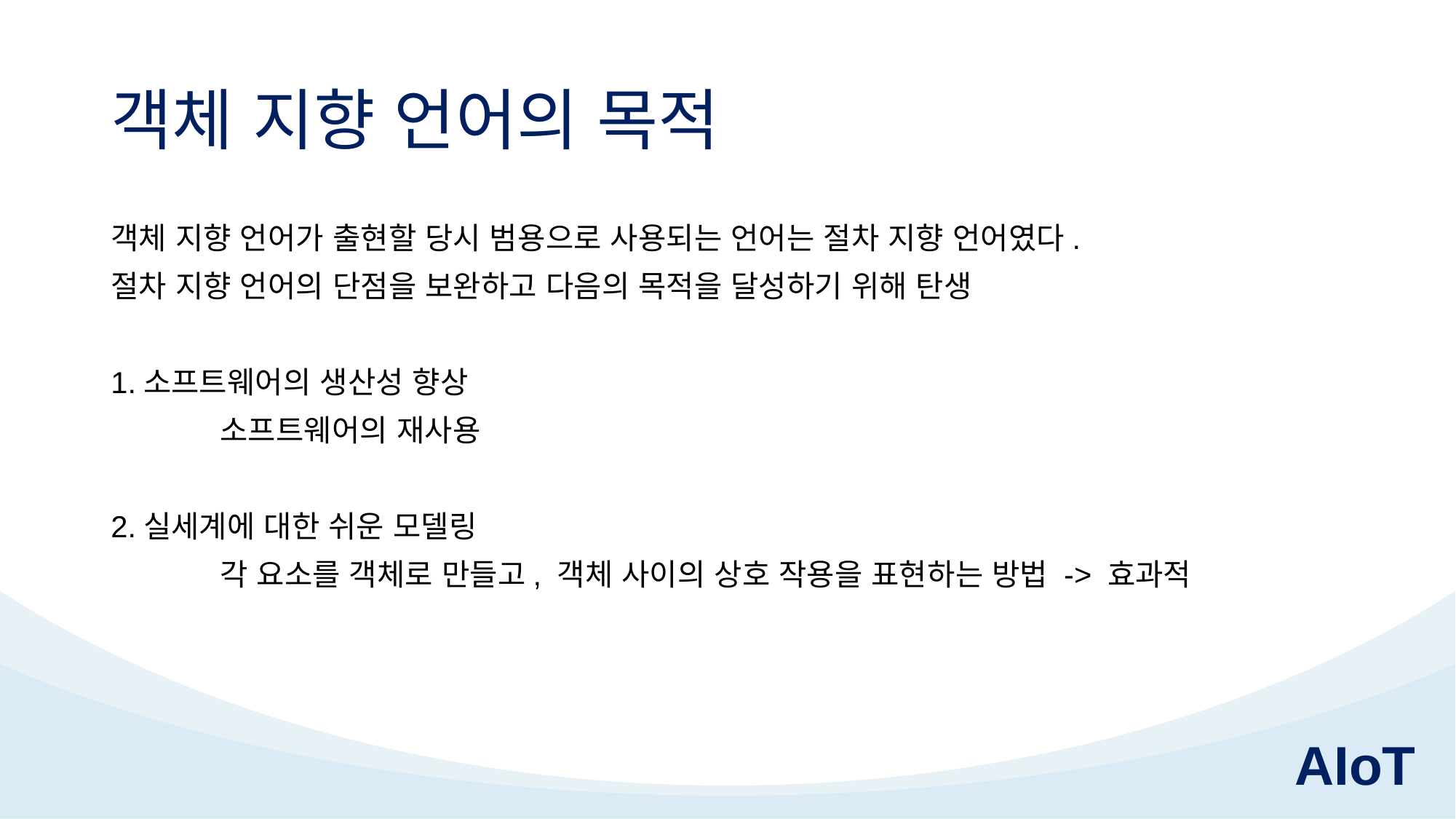

# 객체 지향 언어의 목적
객체 지향 언어가 출현할 당시 범용으로 사용되는 언어는 절차 지향 언어였다.
절차 지향 언어의 단점을 보완하고 다음의 목적을 달성하기 위해 탄생

1.소프트웨어의 생산성 향상
	소프트웨어의 재사용

2.실세계에 대한 쉬운 모델링
	각 요소를 객체로 만들고, 객체 사이의 상호 작용을 표현하는 방법 -> 효과적